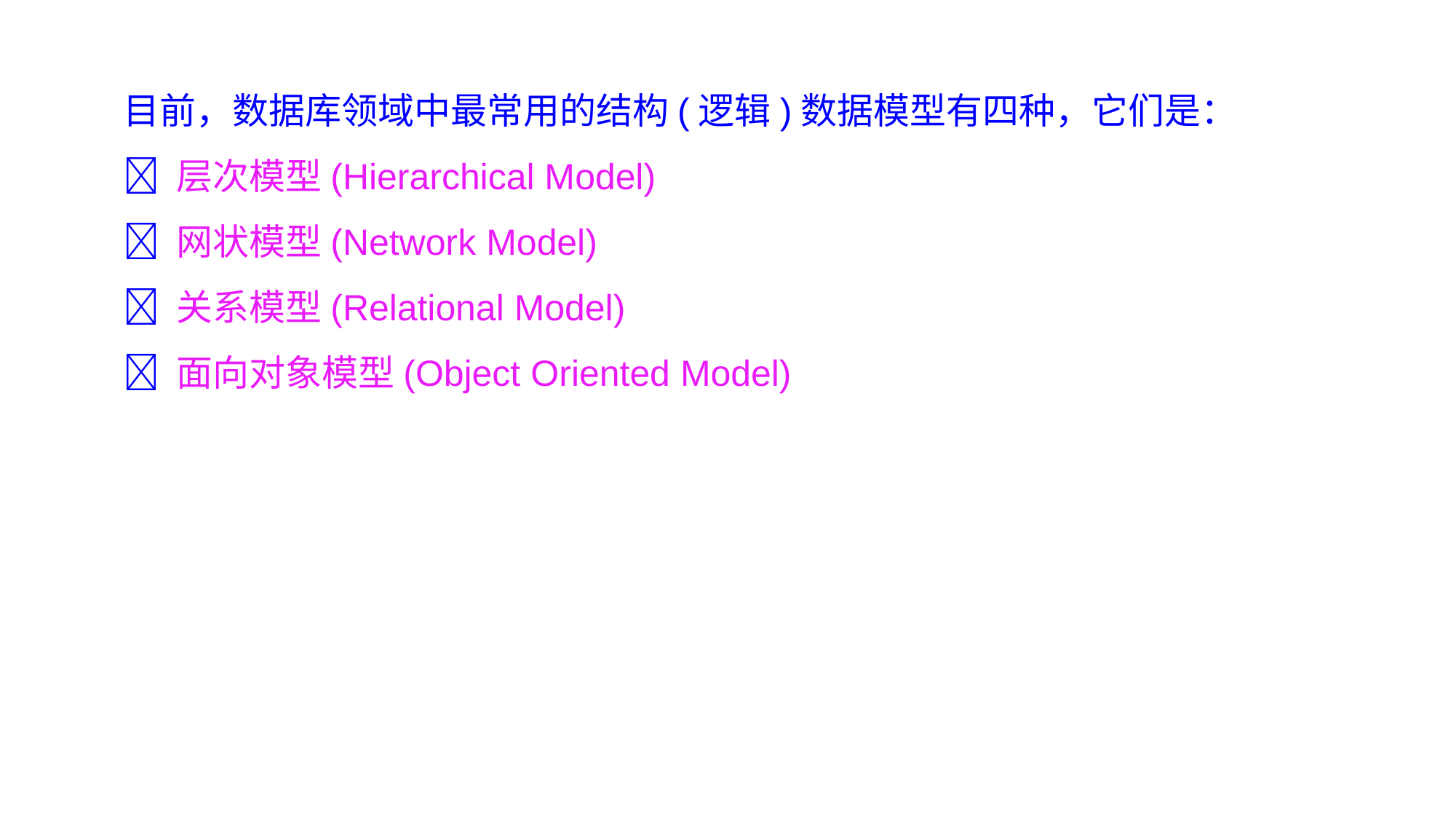

目前，数据库领域中最常用的结构(逻辑)数据模型有四种，它们是：
• 层次模型(Hierarchical Model)
• 网状模型(Network Model)
• 关系模型(Relational Model)
• 面向对象模型(Object Oriented Model)